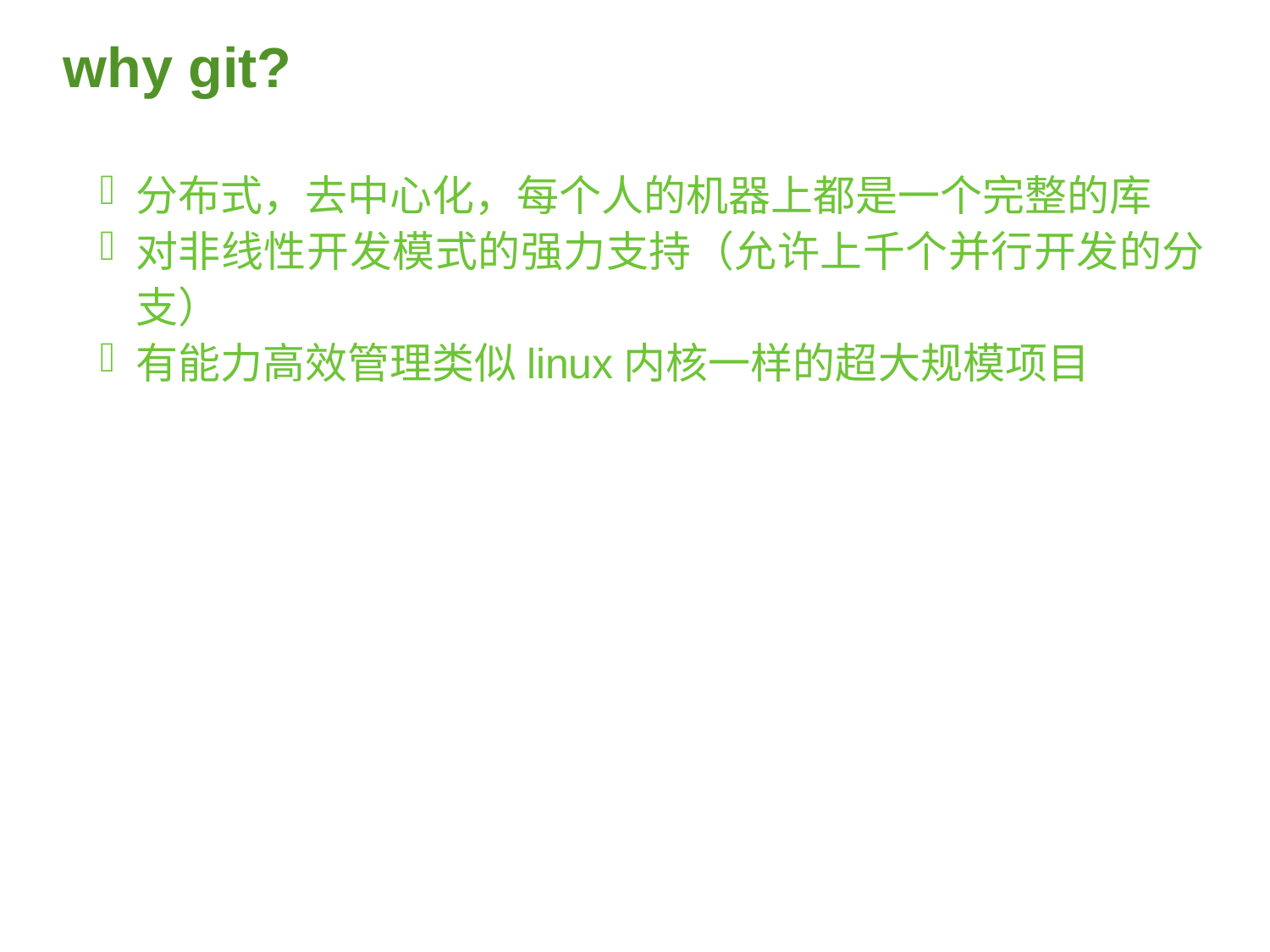

why git?
分布式，去中心化，每个人的机器上都是一个完整的库
对非线性开发模式的强力支持（允许上千个并行开发的分支）
有能力高效管理类似linux内核一样的超大规模项目